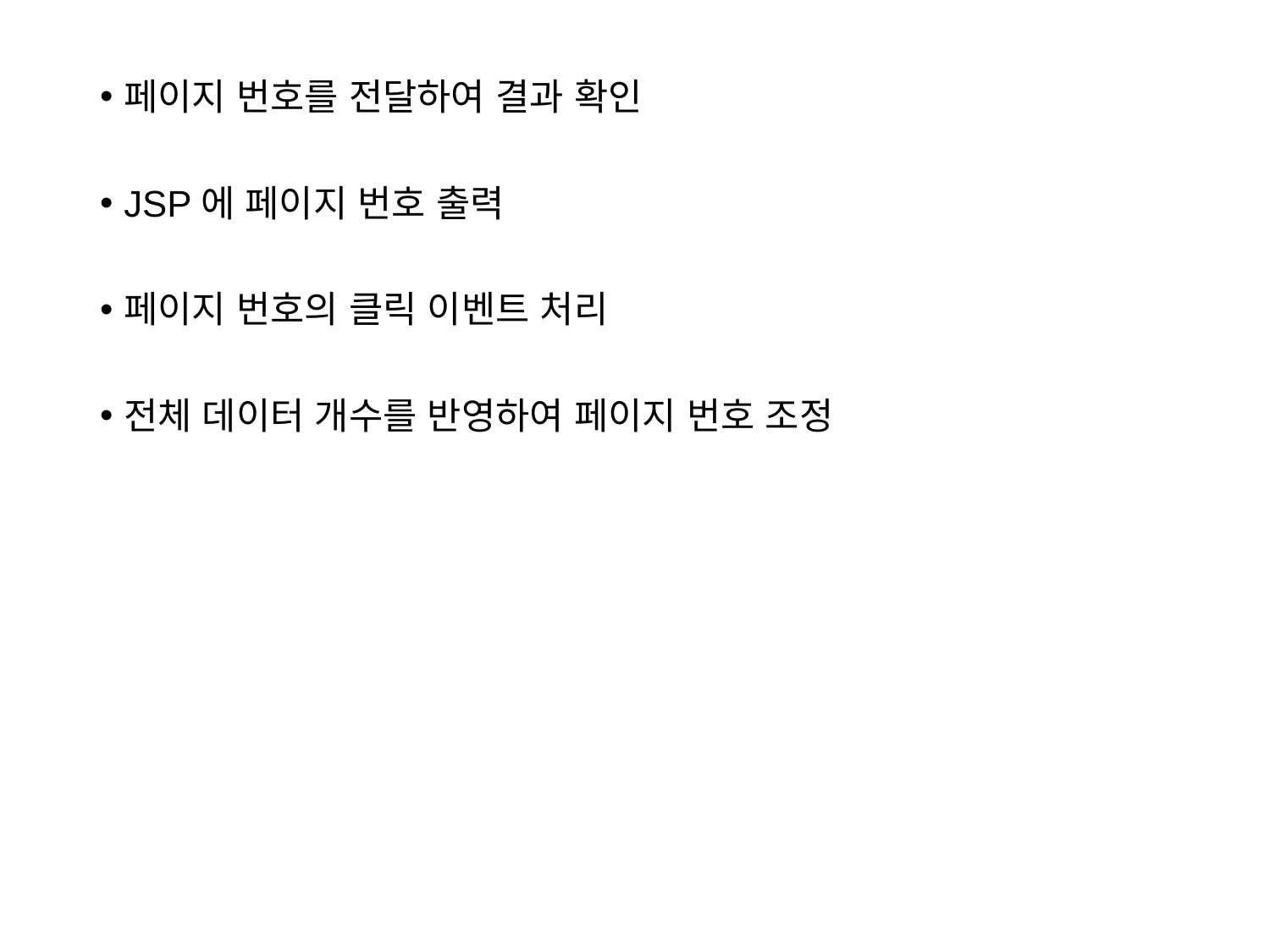

페이지 번호를 전달하여 결과 확인

JSP에 페이지 번호 출력

페이지 번호의 클릭 이벤트 처리

전체 데이터 개수를 반영하여 페이지 번호 조정